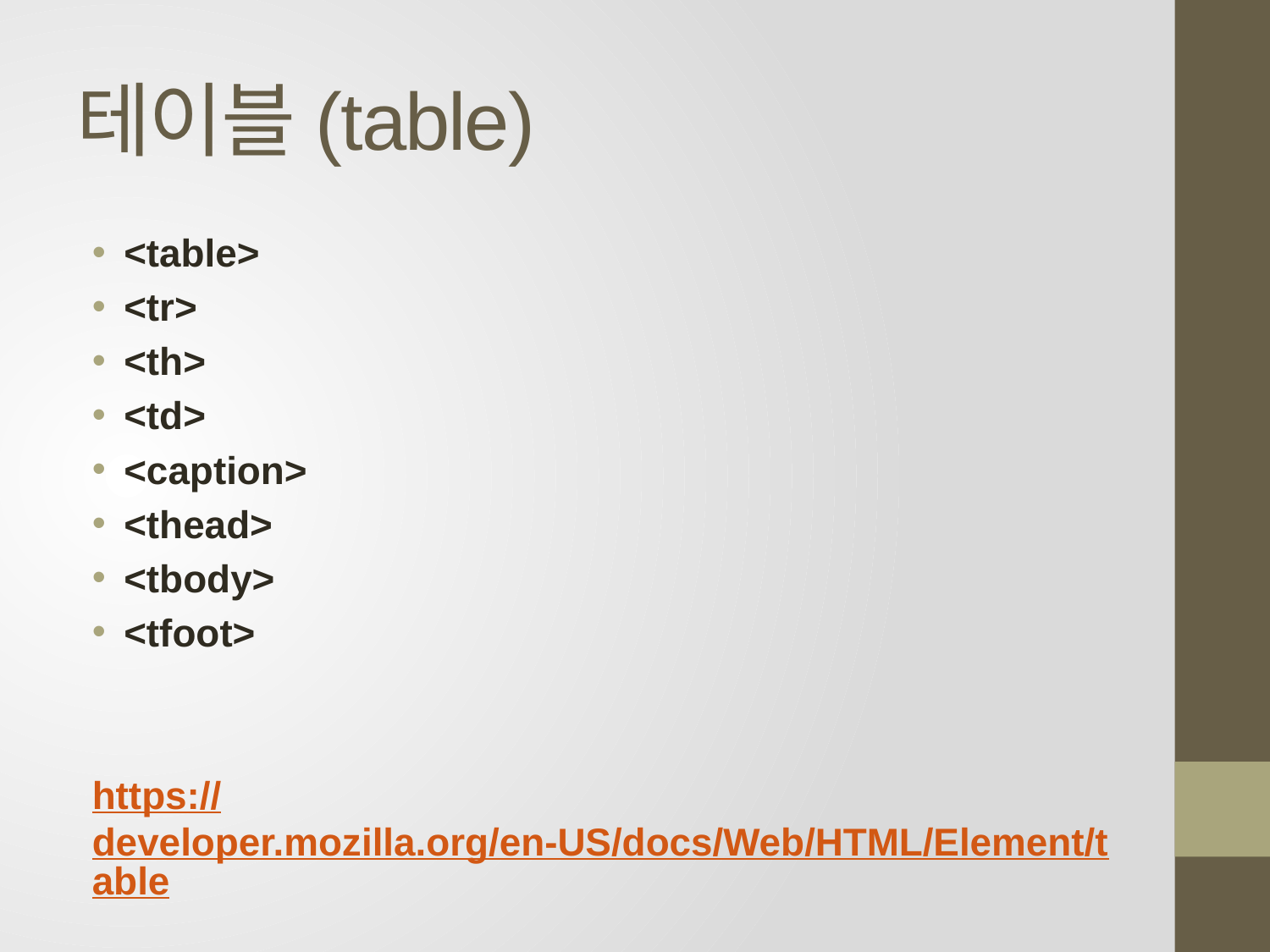

# 테이블(table)
<table>
<tr>
<th>
<td>
<caption>
<thead>
<tbody>
<tfoot>

https://developer.mozilla.org/en-US/docs/Web/HTML/Element/table